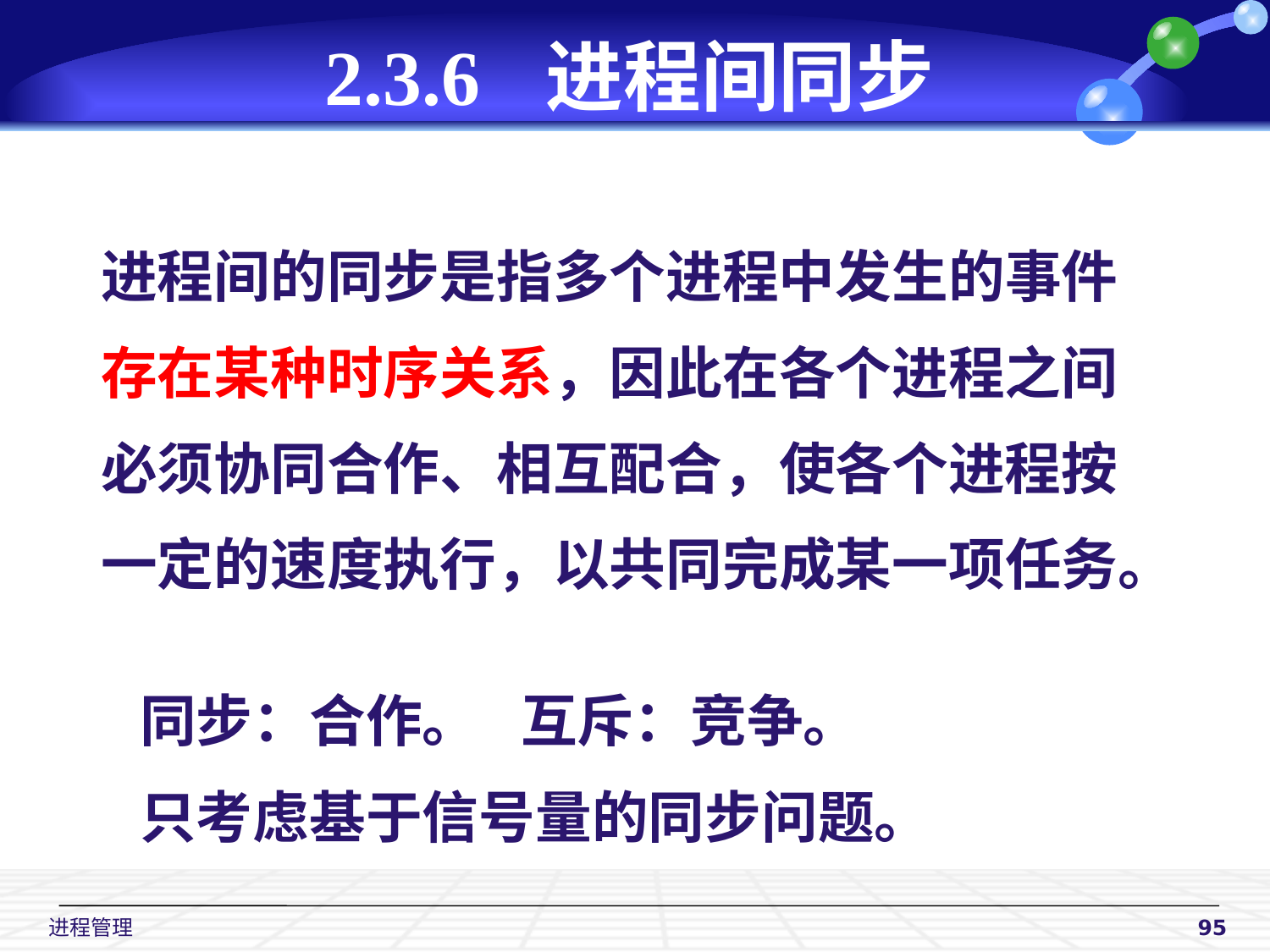

# 2.3.6 进程间同步
进程间的同步是指多个进程中发生的事件
存在某种时序关系，因此在各个进程之间
必须协同合作、相互配合，使各个进程按
一定的速度执行，以共同完成某一项任务。
同步：合作。	互斥：竞争。
只考虑基于信号量的同步问题。
   进程管理
95